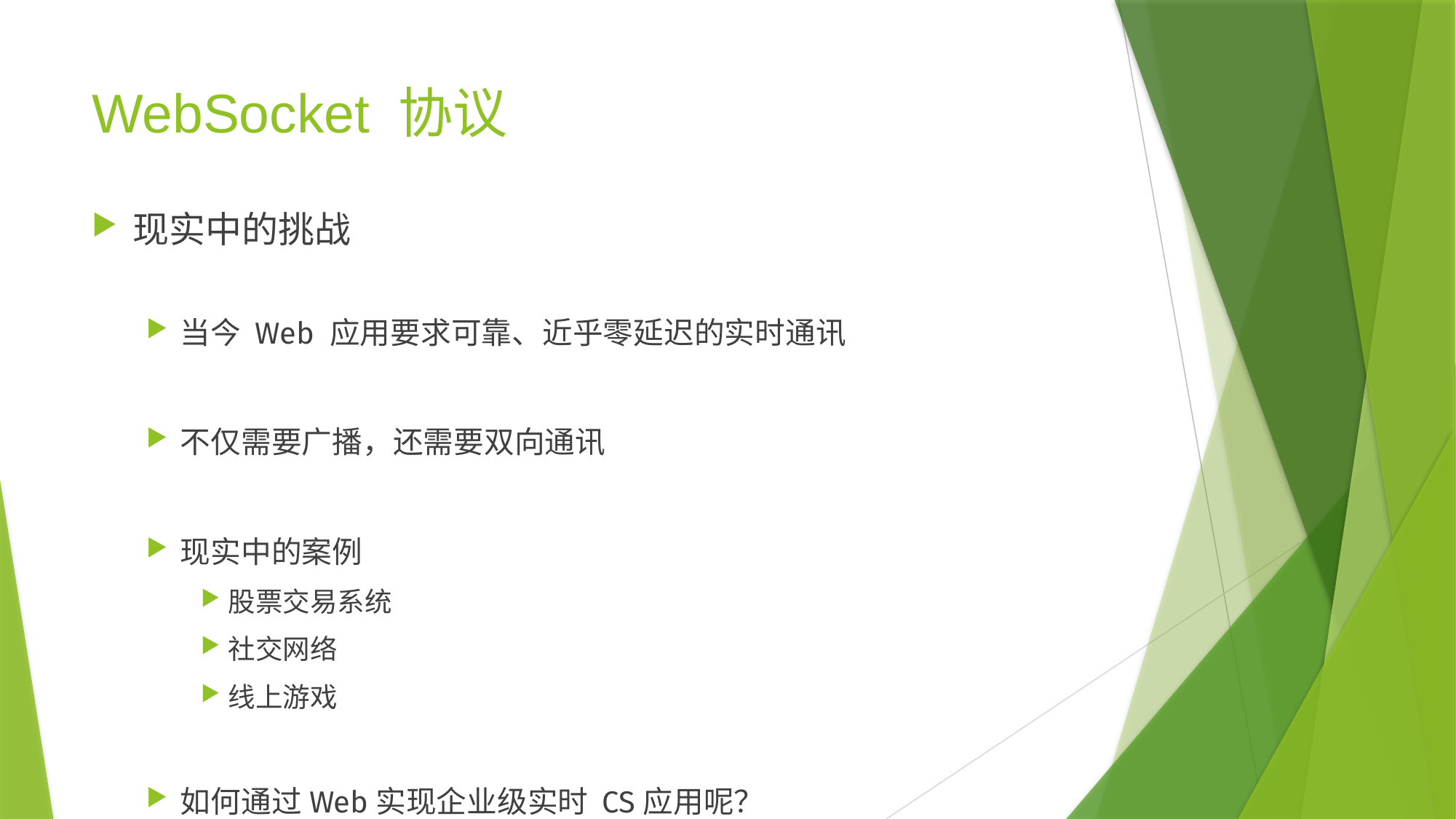

# WebSocket 协议
现实中的挑战

当今 Web 应用要求可靠、近乎零延迟的实时通讯

不仅需要广播，还需要双向通讯

现实中的案例
股票交易系统
社交网络
线上游戏

如何通过Web实现企业级实时 CS应用呢？